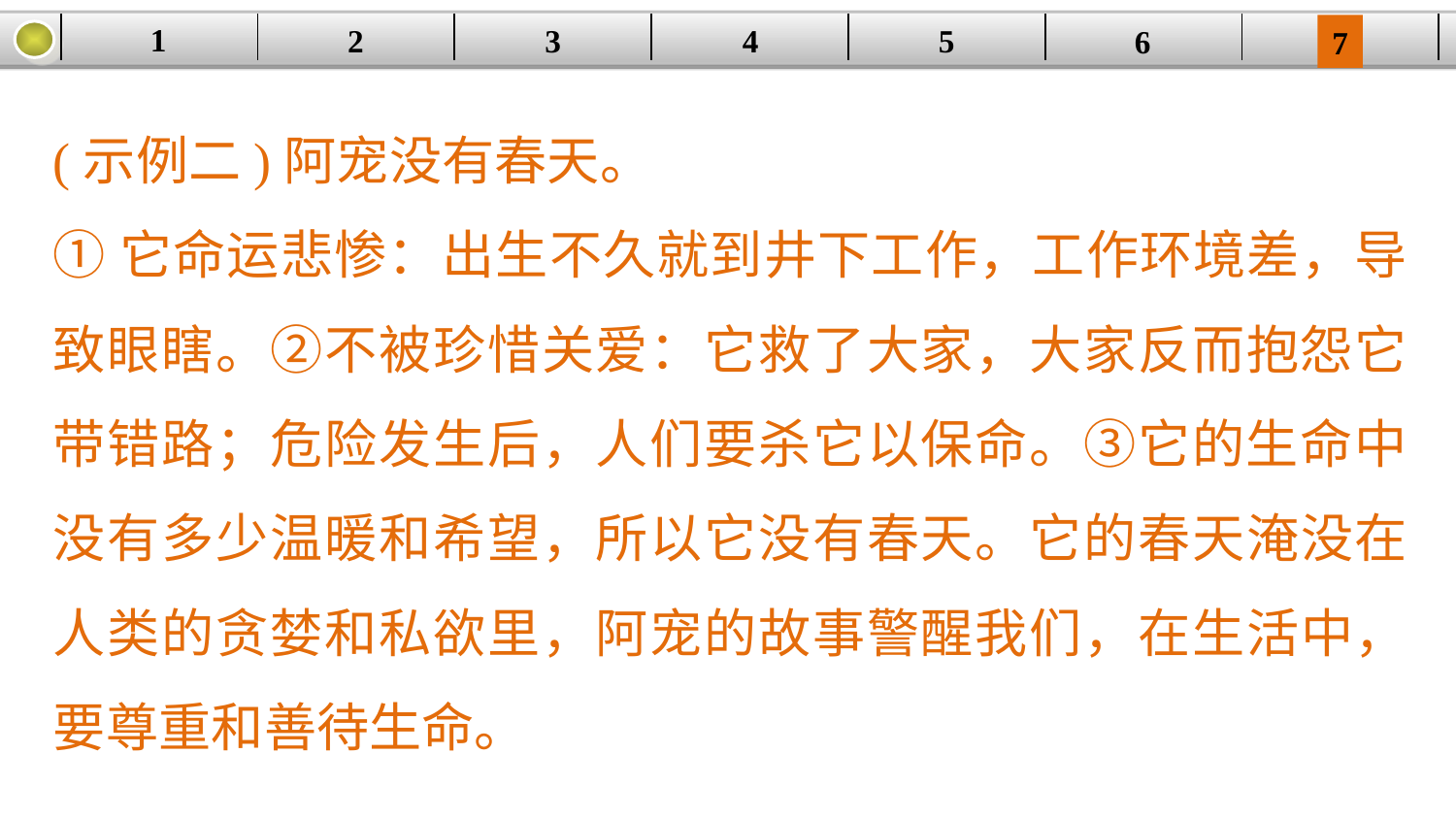

1
5
3
2
|  |  |  |  |  |  |  |
| --- | --- | --- | --- | --- | --- | --- |
4
6
7

(示例二)阿宠没有春天。
①它命运悲惨：出生不久就到井下工作，工作环境差，导致眼瞎。②不被珍惜关爱：它救了大家，大家反而抱怨它带错路；危险发生后，人们要杀它以保命。③它的生命中没有多少温暖和希望，所以它没有春天。它的春天淹没在人类的贪婪和私欲里，阿宠的故事警醒我们，在生活中，要尊重和善待生命。